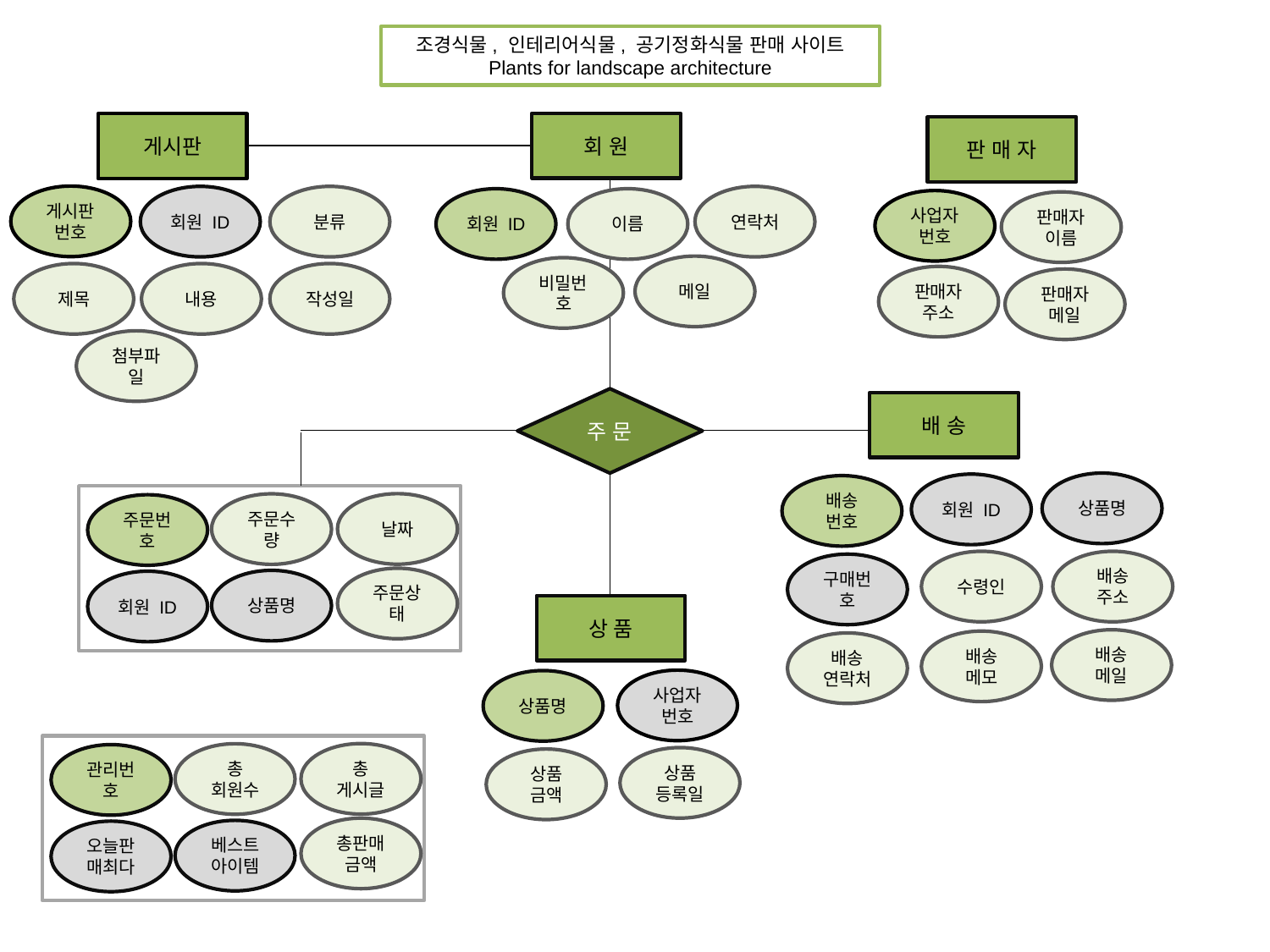

조경식물, 인테리어식물, 공기정화식물 판매 사이트
Plants for landscape architecture
회 원
게시판
판 매 자
게시판번호
회원 ID
분류
연락처
회원 ID
이름
사업자 번호
판매자 이름
메일
비밀번호
제목
내용
작성일
판매자 주소
판매자 메일
첨부파일
주 문
배 송
상품명
회원 ID
배송
번호

날짜
주문수량
주문번호
수령인
배송
주소
구매번호
주문상태
상품명
회원 ID
상 품
배송
메일
배송
메모
배송
연락처
사업자 번호
상품명

총
게시글
총
회원수
관리번호
상품
등록일
상품
금액
총판매금액
베스트아이템
오늘판매최다